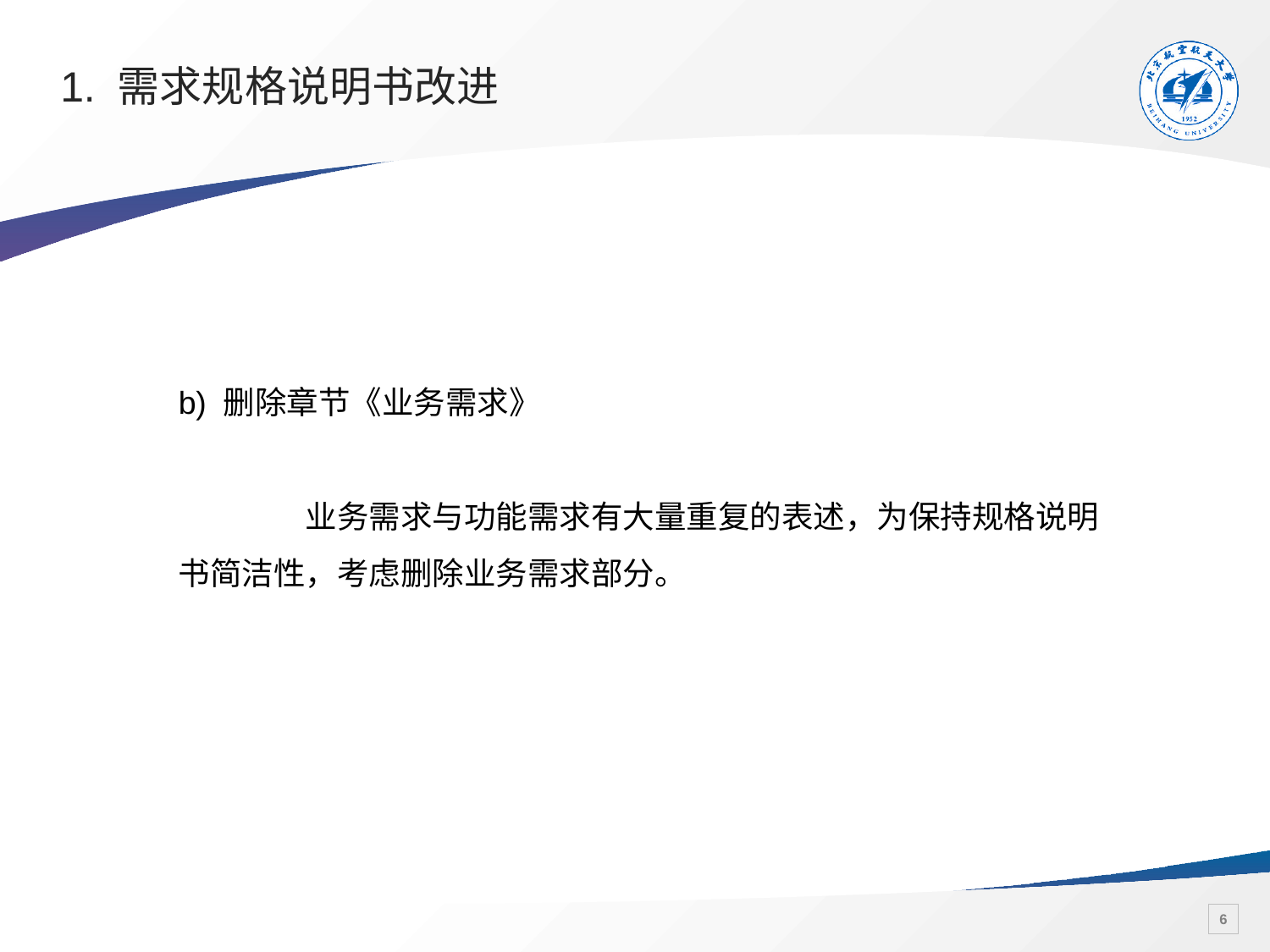

# 1. 需求规格说明书改进
b) 删除章节《业务需求》

	业务需求与功能需求有大量重复的表述，为保持规格说明书简洁性，考虑删除业务需求部分。